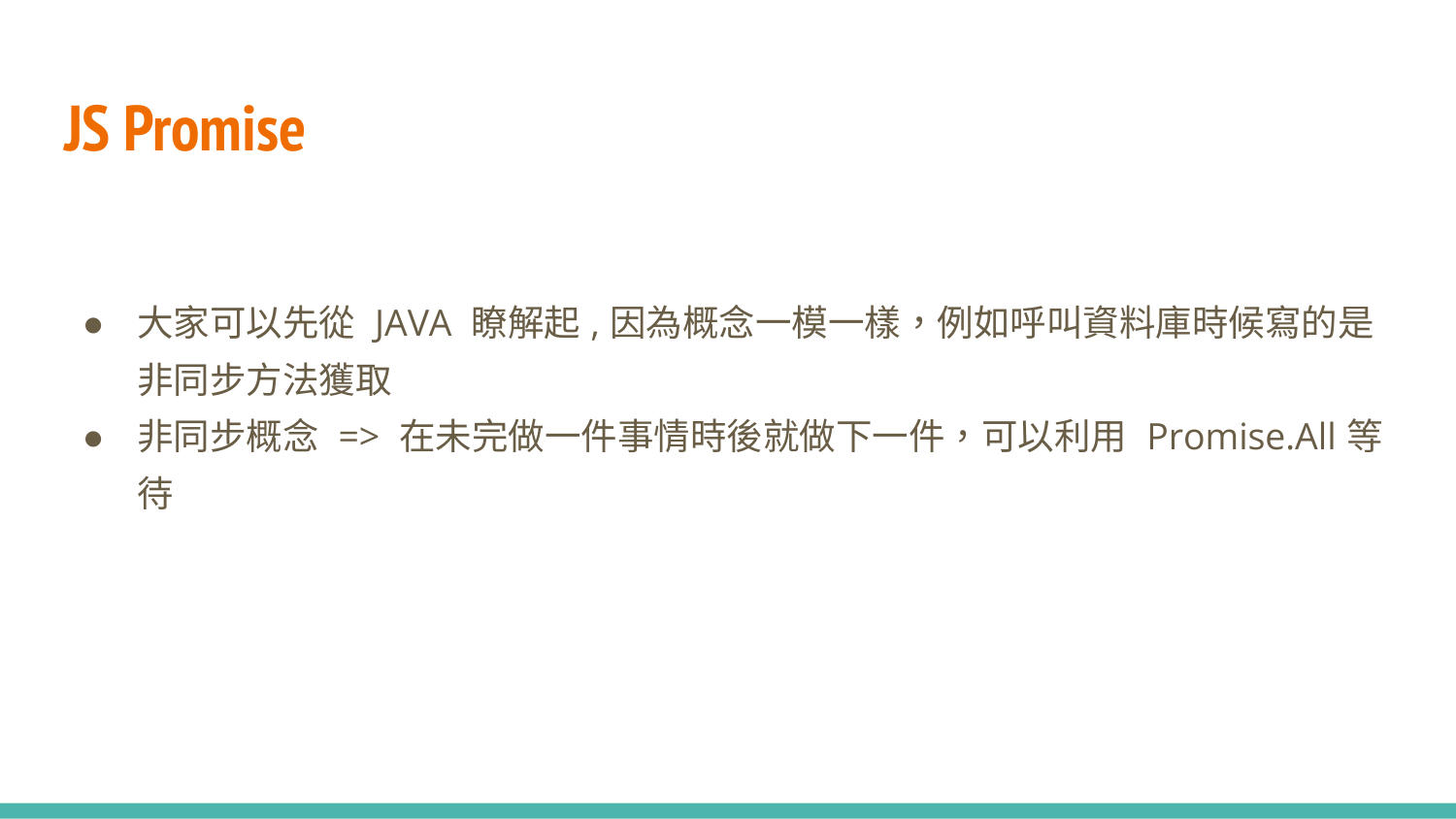

# JS Promise

大家可以先從 JAVA 瞭解起,因為概念一模一樣，例如呼叫資料庫時候寫的是非同步方法獲取
非同步概念 => 在未完做一件事情時後就做下一件，可以利用 Promise.All等待